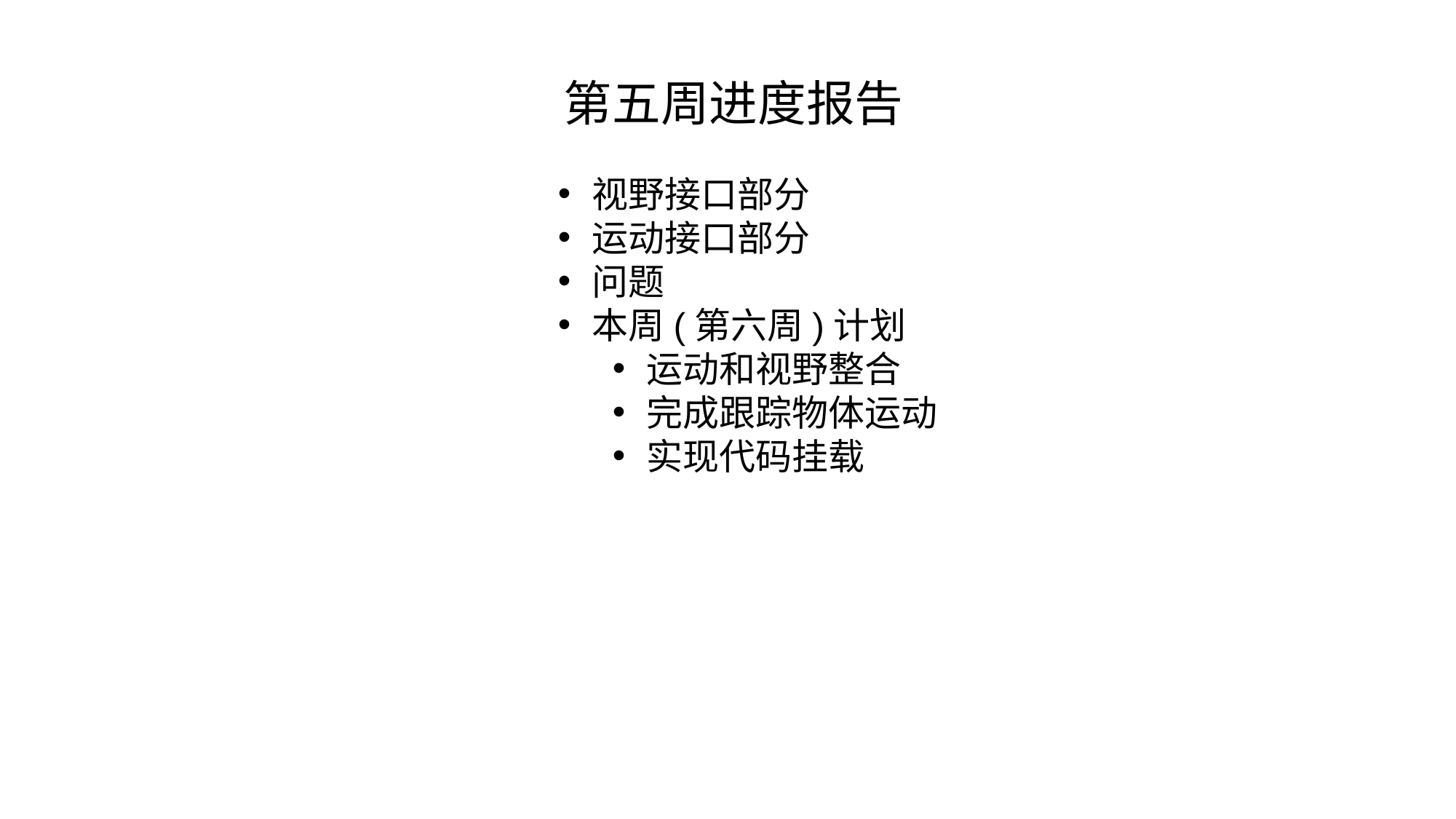

第五周进度报告
视野接口部分
运动接口部分
问题
本周(第六周)计划
运动和视野整合
完成跟踪物体运动
实现代码挂载